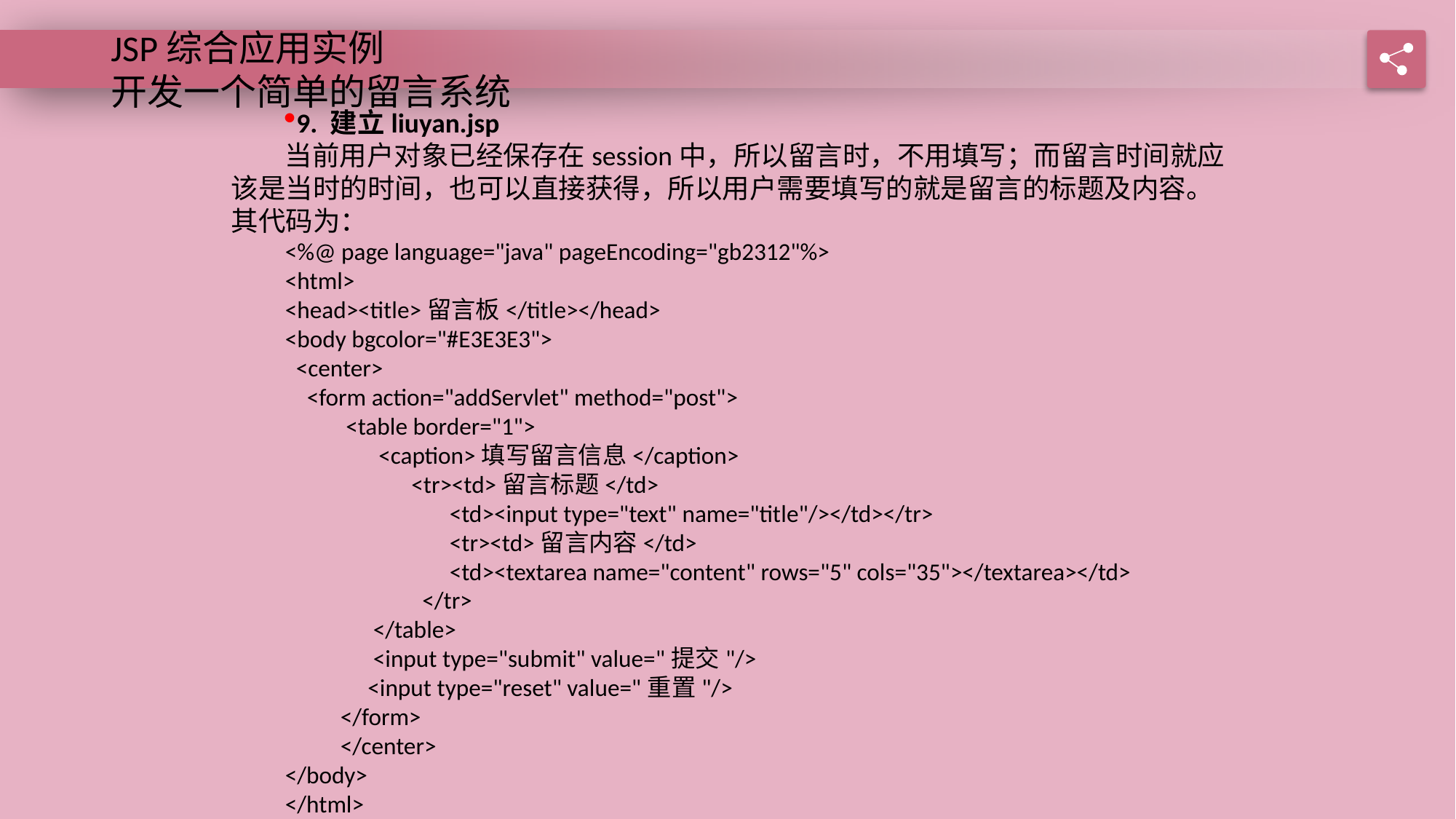

JSP综合应用实例
开发一个简单的留言系统
9. 建立liuyan.jsp
当前用户对象已经保存在session中，所以留言时，不用填写；而留言时间就应该是当时的时间，也可以直接获得，所以用户需要填写的就是留言的标题及内容。其代码为：
<%@ page language="java" pageEncoding="gb2312"%>
<html>
<head><title>留言板</title></head>
<body bgcolor="#E3E3E3">
  <center>
    <form action="addServlet" method="post">
  	 <table border="1">
  	       <caption>填写留言信息</caption>
  	             <tr><td>留言标题</td>
  		<td><input type="text" name="title"/></td></tr>
  		<tr><td>留言内容</td>
  		<td><textarea name="content" rows="5" cols="35"></textarea></td>
	               </tr>
  	      </table>
  	      <input type="submit" value="提交"/>
  	     <input type="reset" value="重置"/>
  	</form>
	</center>
</body>
</html>

84